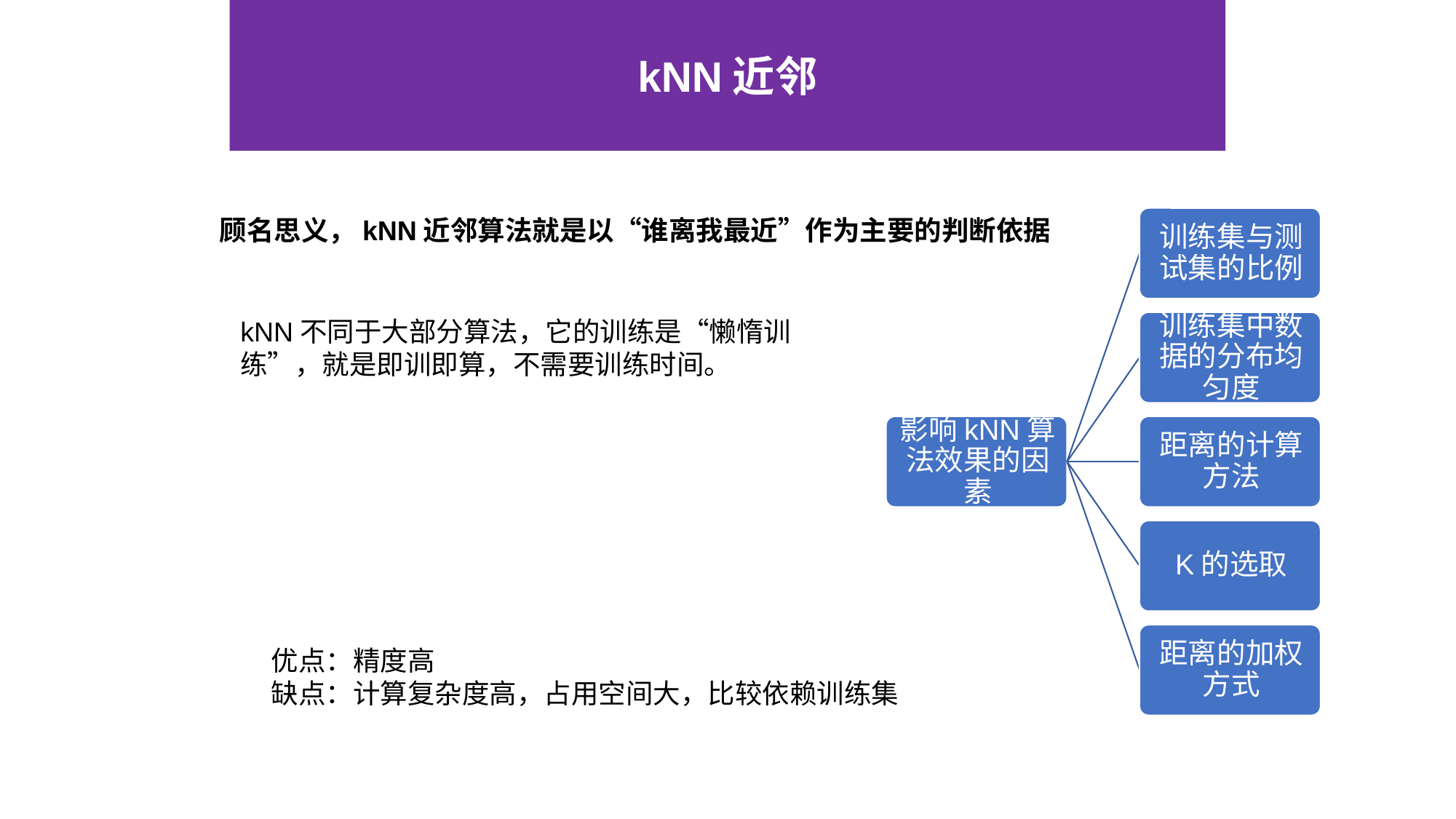

kNN近邻
顾名思义，kNN近邻算法就是以“谁离我最近”作为主要的判断依据
影响kNN算法效果的因素

训练集与测试集的比例

训练集中数据的分布均匀度

距离的计算方法

K的选取

距离的加权方式
kNN不同于大部分算法，它的训练是“懒惰训练”，就是即训即算，不需要训练时间。

优点：精度高
缺点：计算复杂度高，占用空间大，比较依赖训练集